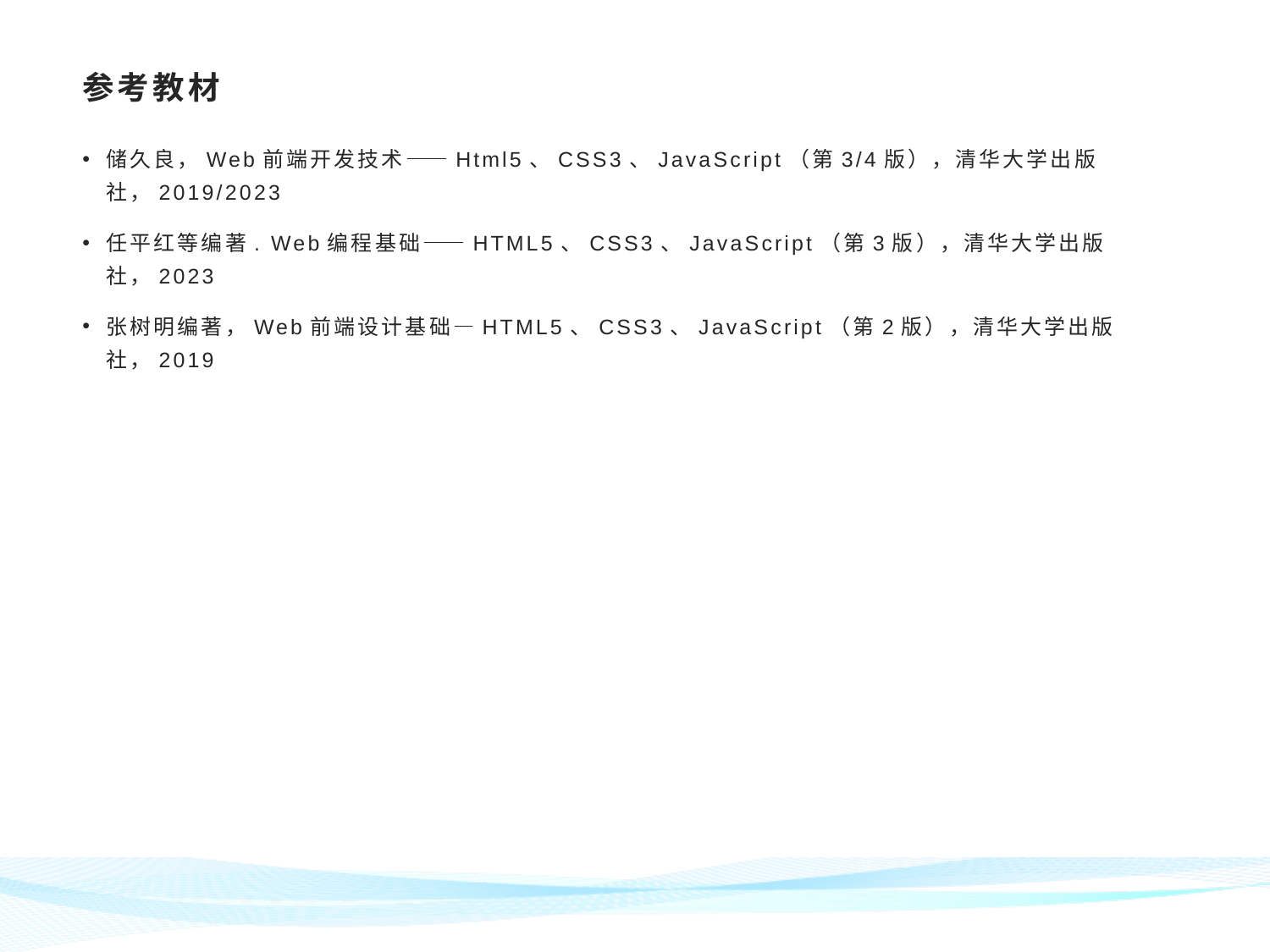

# 参考教材
储久良，Web前端开发技术——Html5、CSS3、JavaScript（第3/4版），清华大学出版社，2019/2023
任平红等编著. Web编程基础——HTML5、CSS3、JavaScript（第3版），清华大学出版社，2023
张树明编著，Web前端设计基础—HTML5、CSS3、JavaScript（第2版），清华大学出版社，2019